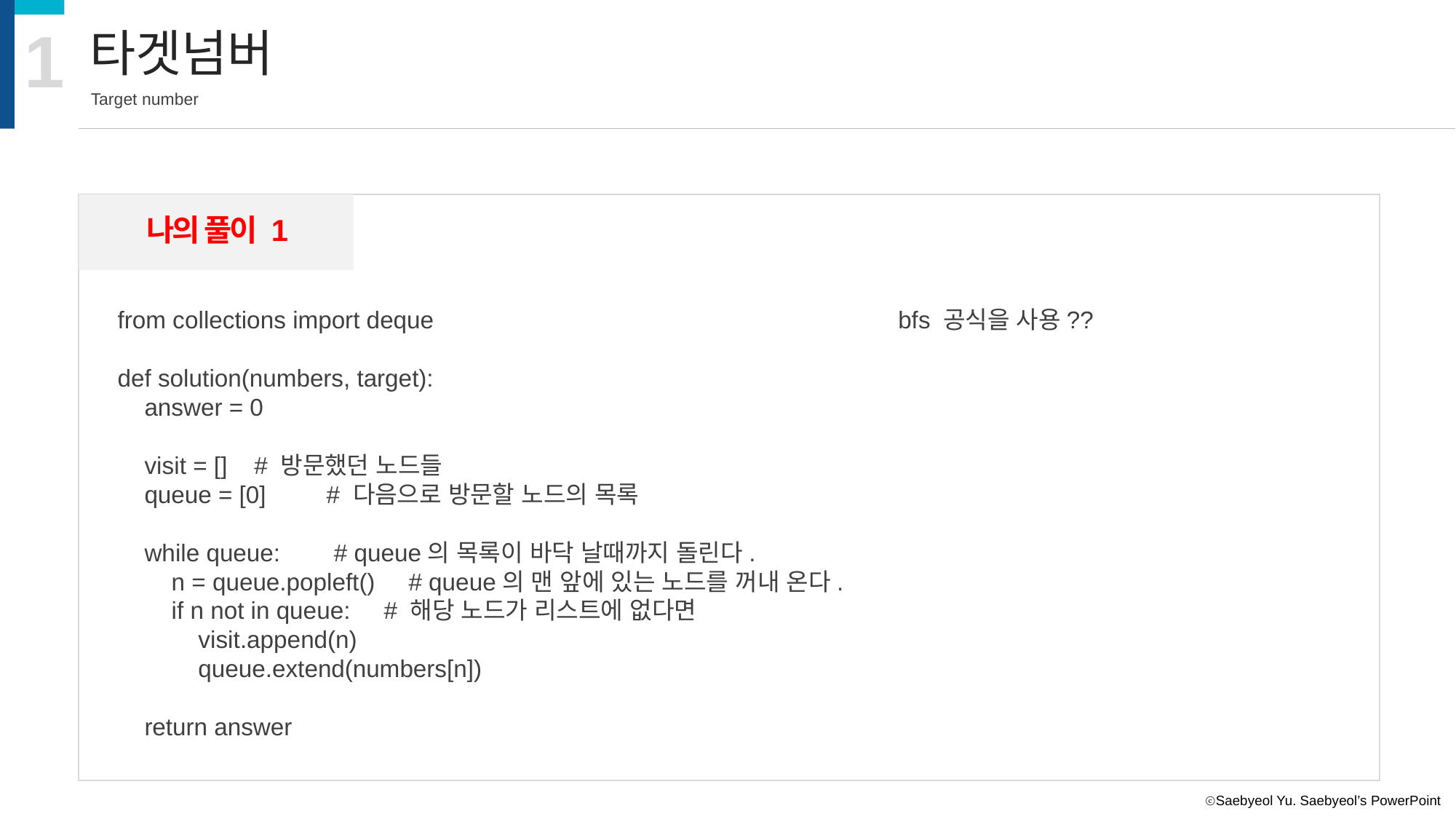

1
타겟넘버
Target number

나의 풀이 1
from collections import deque

def solution(numbers, target):
    answer = 0

    visit = []    # 방문했던 노드들
    queue = [0]         # 다음으로 방문할 노드의 목록

    while queue:        # queue의 목록이 바닥 날때까지 돌린다.
        n = queue.popleft()     # queue의 맨 앞에 있는 노드를 꺼내 온다.
        if n not in queue:     # 해당 노드가 리스트에 없다면
            visit.append(n)
            queue.extend(numbers[n])

    return answer
bfs 공식을 사용??